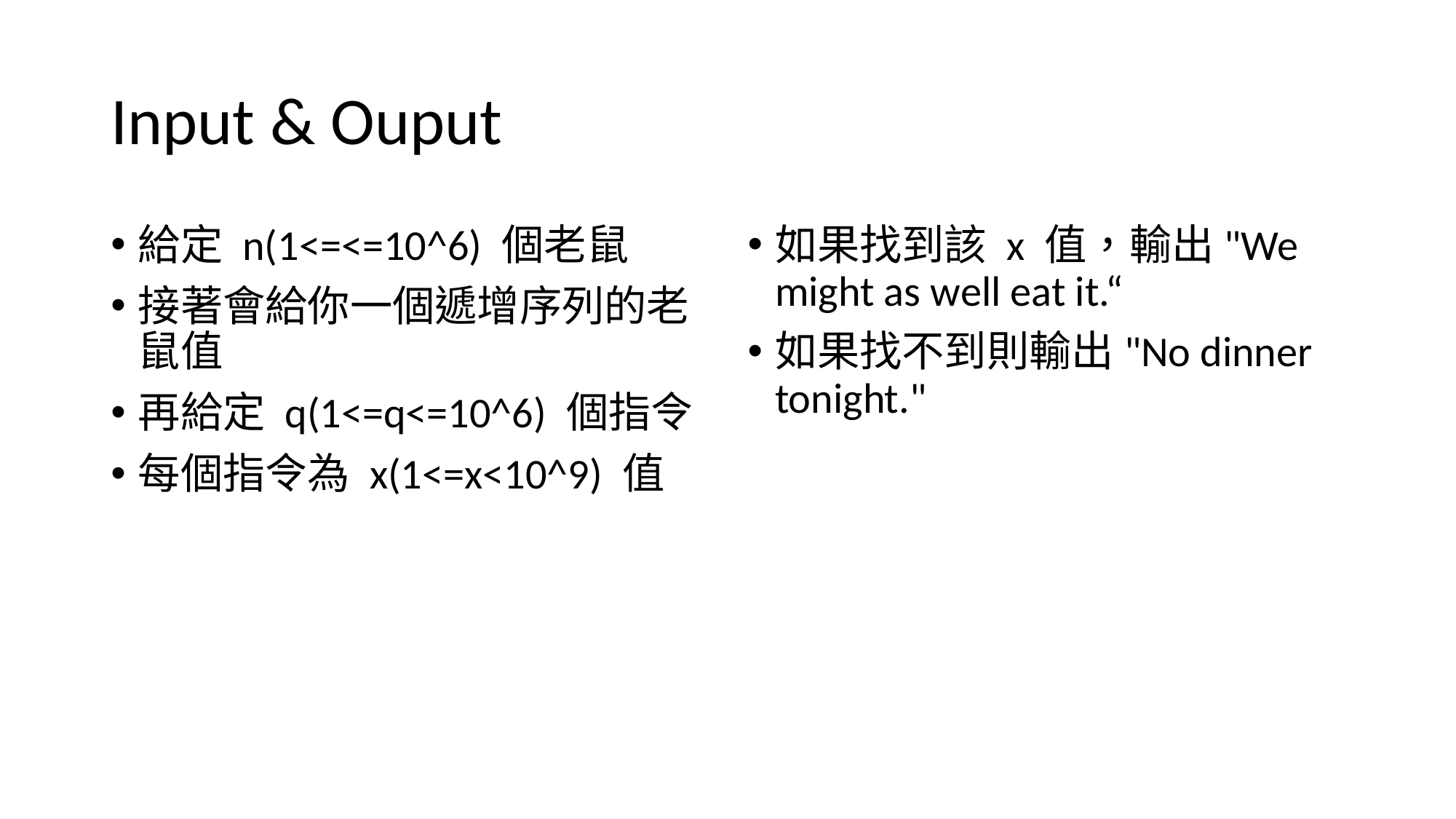

# Input & Ouput
給定 n(1<=<=10^6) 個老鼠
接著會給你一個遞增序列的老鼠值
再給定 q(1<=q<=10^6) 個指令
每個指令為 x(1<=x<10^9) 值
如果找到該 x 值，輸出"We might as well eat it.“
如果找不到則輸出"No dinner tonight."